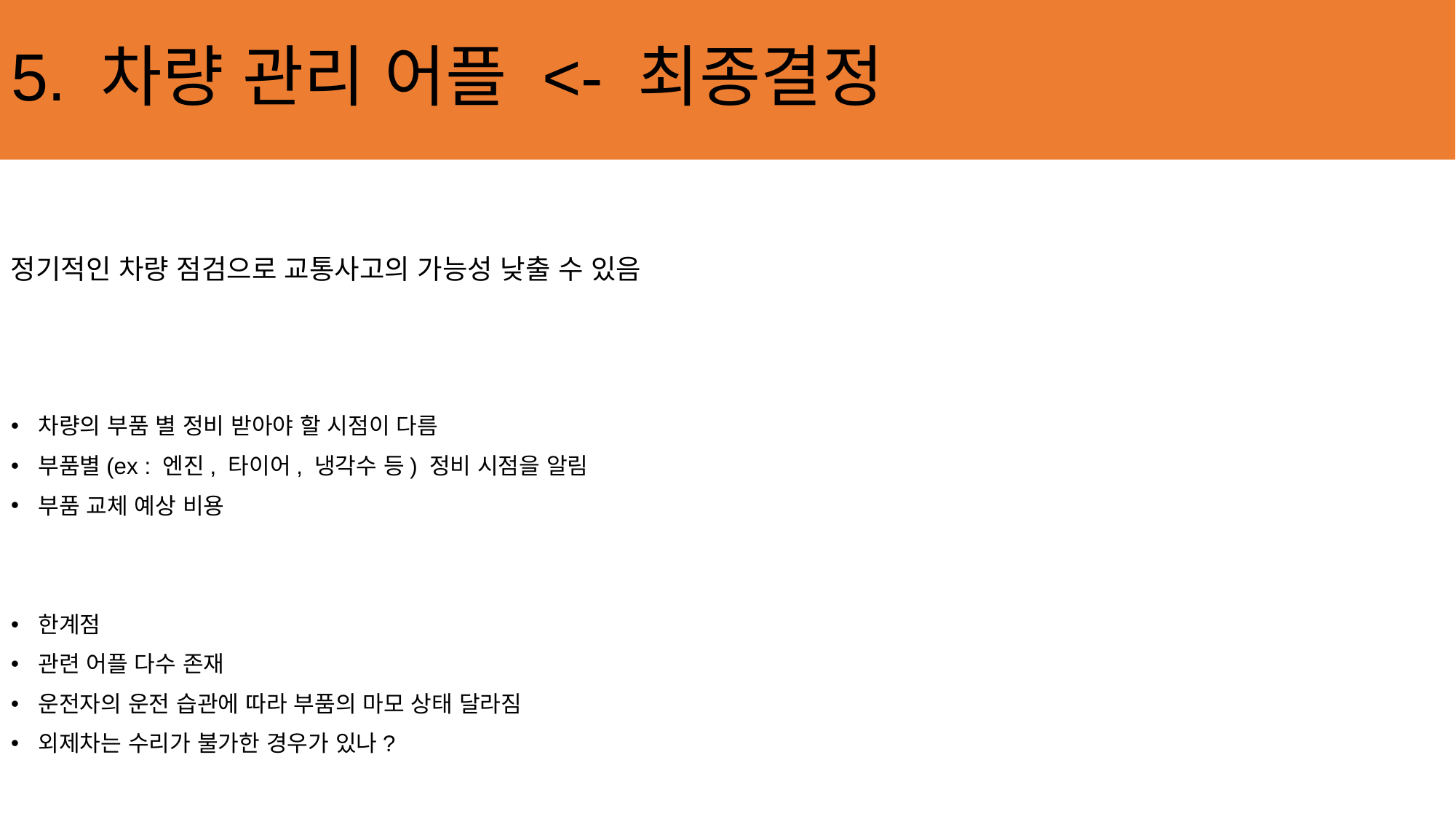

# 5. 차량 관리 어플 <- 최종결정
정기적인 차량 점검으로 교통사고의 가능성 낮출 수 있음

차량의 부품 별 정비 받아야 할 시점이 다름
부품별(ex : 엔진, 타이어, 냉각수 등) 정비 시점을 알림
부품 교체 예상 비용

한계점
관련 어플 다수 존재
운전자의 운전 습관에 따라 부품의 마모 상태 달라짐
외제차는 수리가 불가한 경우가 있나?